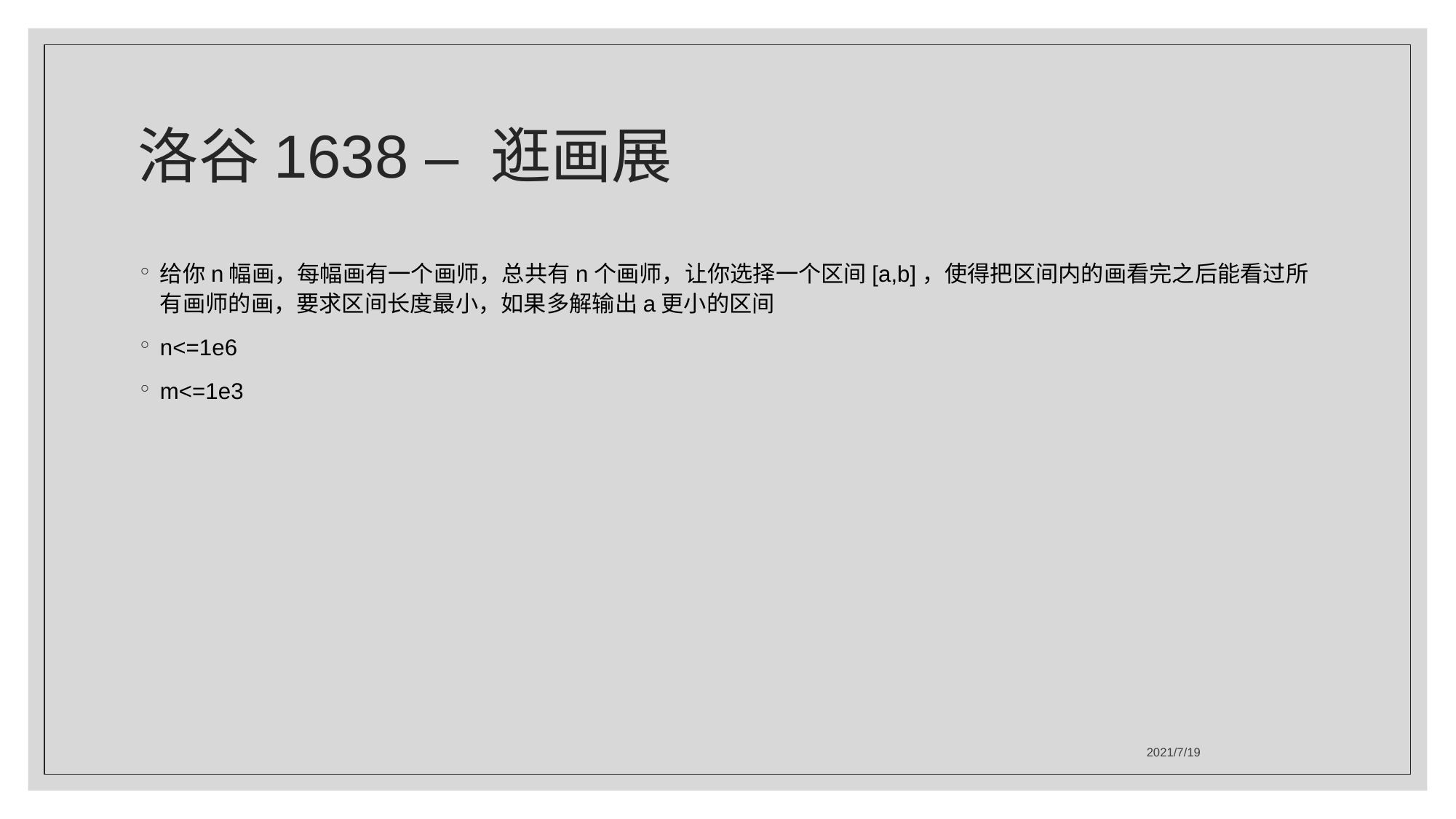

# 洛谷1638 – 逛画展
给你n幅画，每幅画有一个画师，总共有n个画师，让你选择一个区间[a,b]，使得把区间内的画看完之后能看过所有画师的画，要求区间长度最小，如果多解输出a更小的区间
n<=1e6
m<=1e3
2021/7/19